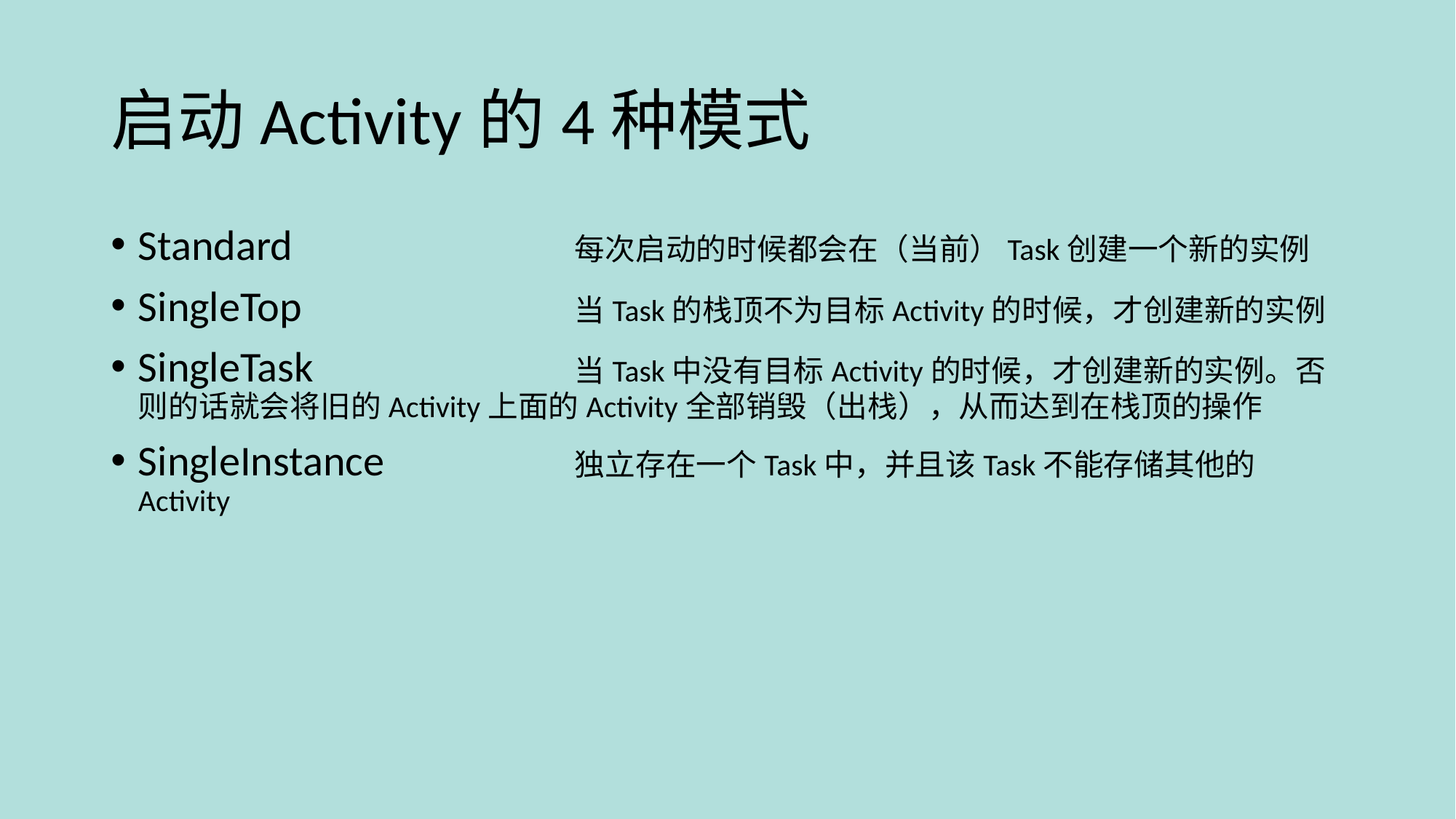

# 启动Activity的4种模式
Standard			每次启动的时候都会在（当前）Task创建一个新的实例
SingleTop			当Task的栈顶不为目标Activity的时候，才创建新的实例
SingleTask			当Task中没有目标Activity的时候，才创建新的实例。否则的话就会将旧的Activity上面的Activity全部销毁（出栈），从而达到在栈顶的操作
SingleInstance		独立存在一个Task中，并且该Task不能存储其他的Activity